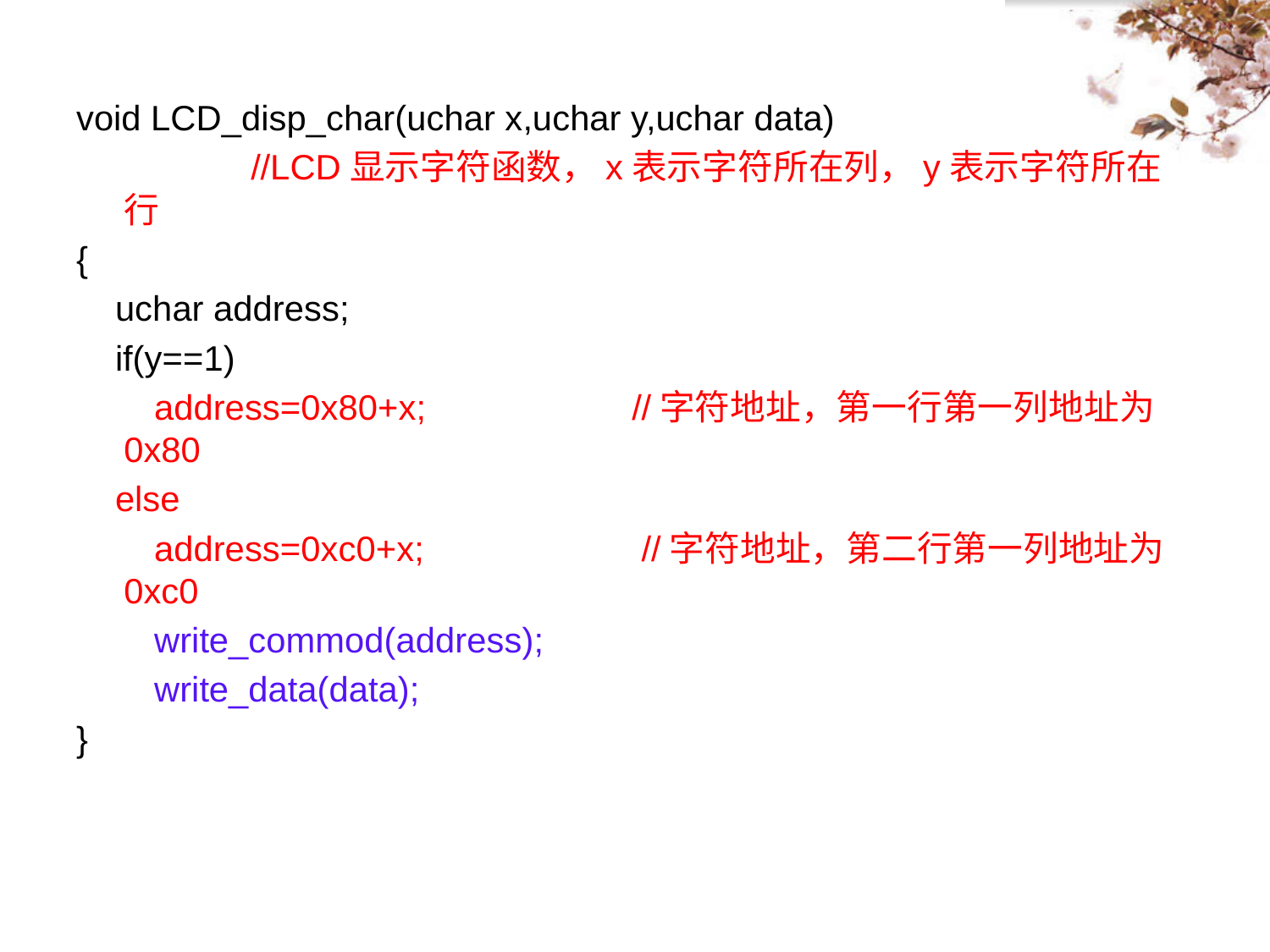

void LCD_disp_char(uchar x,uchar y,uchar data)
		//LCD显示字符函数，x表示字符所在列，y表示字符所在行
{
    uchar address;
    if(y==1)
        address=0x80+x; 		//字符地址，第一行第一列地址为0x80
    else
        address=0xc0+x; 		 //字符地址，第二行第一列地址为0xc0
        write_commod(address);
        write_data(data);
}